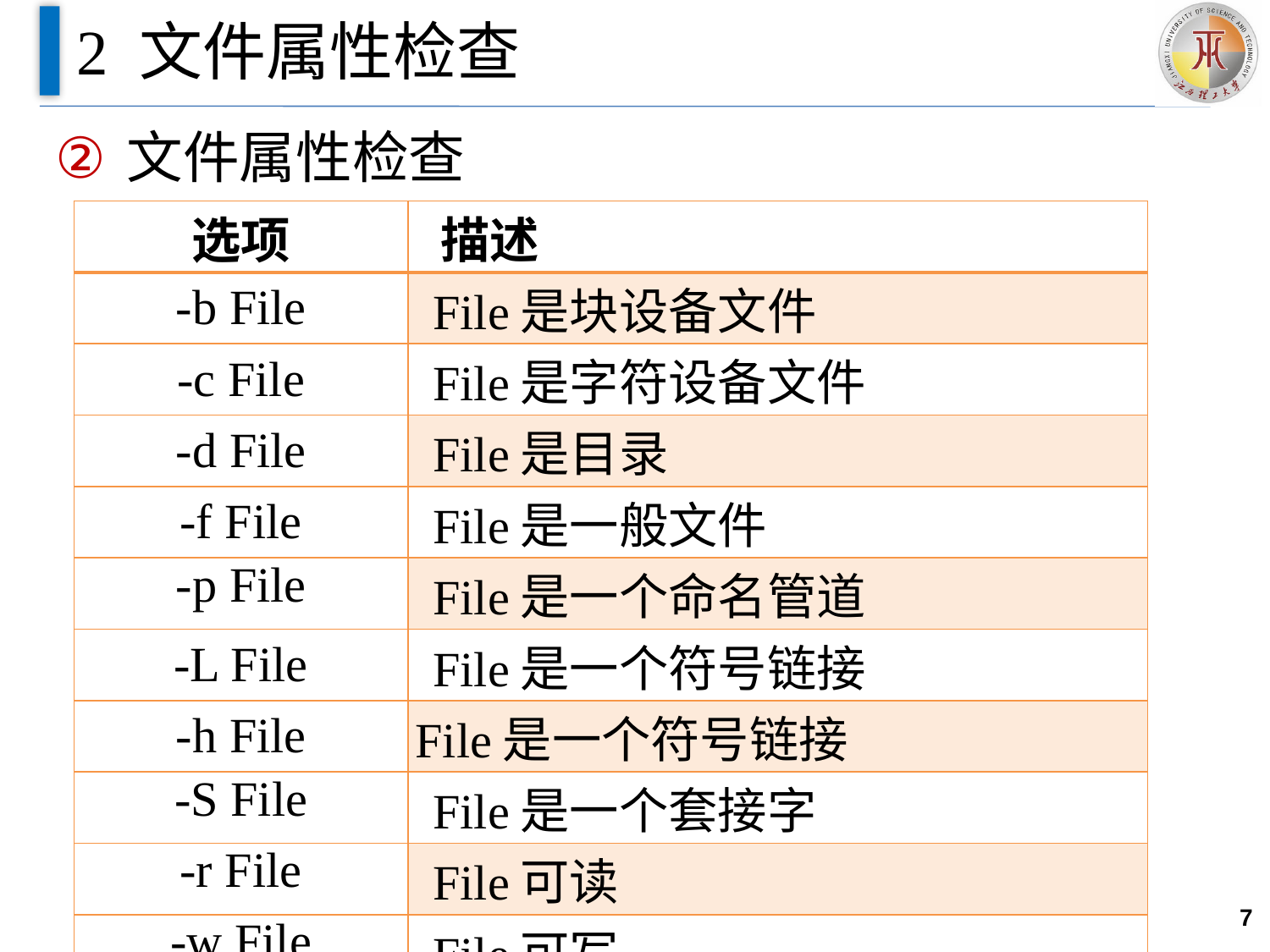

# 2 文件属性检查
文件属性检查
| 选项 | 描述 |
| --- | --- |
| -b File | File是块设备文件 |
| -c File | File是字符设备文件 |
| -d File | File是目录 |
| -f File | File是一般文件 |
| -p File | File是一个命名管道 |
| -L File | File是一个符号链接 |
| -h File | File是一个符号链接 |
| -S File | File是一个套接字 |
| -r File | File可读 |
| -w File | File可写 |
| -x File | File可执行 |
7